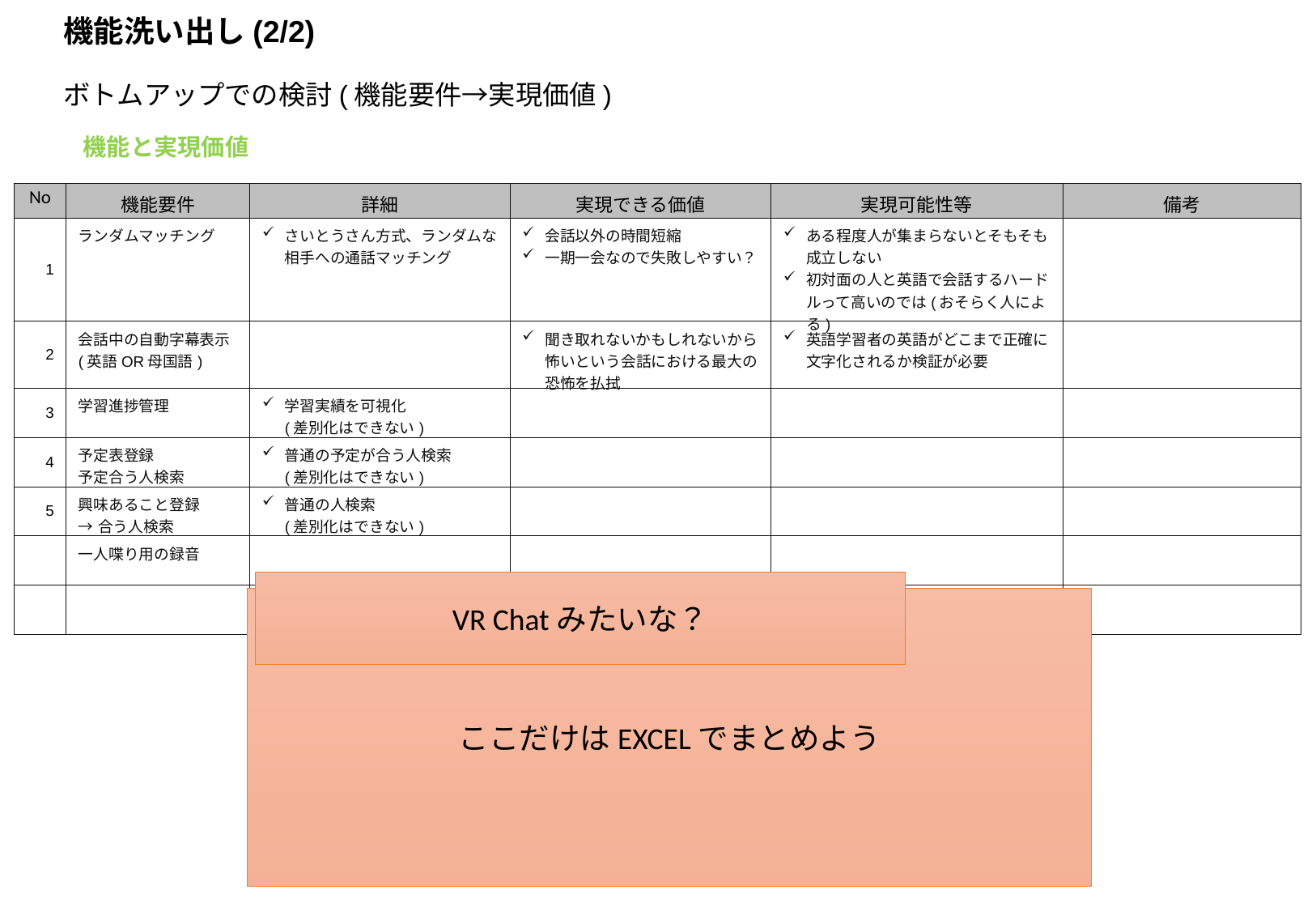

機能洗い出し(2/2)
# ボトムアップでの検討(機能要件→実現価値)
機能と実現価値
| No | 機能要件 | 詳細 | 実現できる価値 | 実現可能性等 | 備考 |
| --- | --- | --- | --- | --- | --- |
| 1 | ランダムマッチング | さいとうさん方式、ランダムな相手への通話マッチング | 会話以外の時間短縮 一期一会なので失敗しやすい？ | ある程度人が集まらないとそもそも成立しない 初対面の人と英語で会話するハードルって高いのでは(おそらく人による) |  |
| 2 | 会話中の自動字幕表示 (英語OR母国語) |  | 聞き取れないかもしれないから怖いという会話における最大の恐怖を払拭 | 英語学習者の英語がどこまで正確に文字化されるか検証が必要 |  |
| 3 | 学習進捗管理 | 学習実績を可視化 (差別化はできない) |  |  |  |
| 4 | 予定表登録 予定合う人検索 | 普通の予定が合う人検索 (差別化はできない) |  |  |  |
| 5 | 興味あること登録 →合う人検索 | 普通の人検索 (差別化はできない) |  |  |  |
|  | 一人喋り用の録音 |  |  |  |  |
|  |  |  |  |  |  |
VR Chatみたいな？
ここだけはEXCELでまとめよう